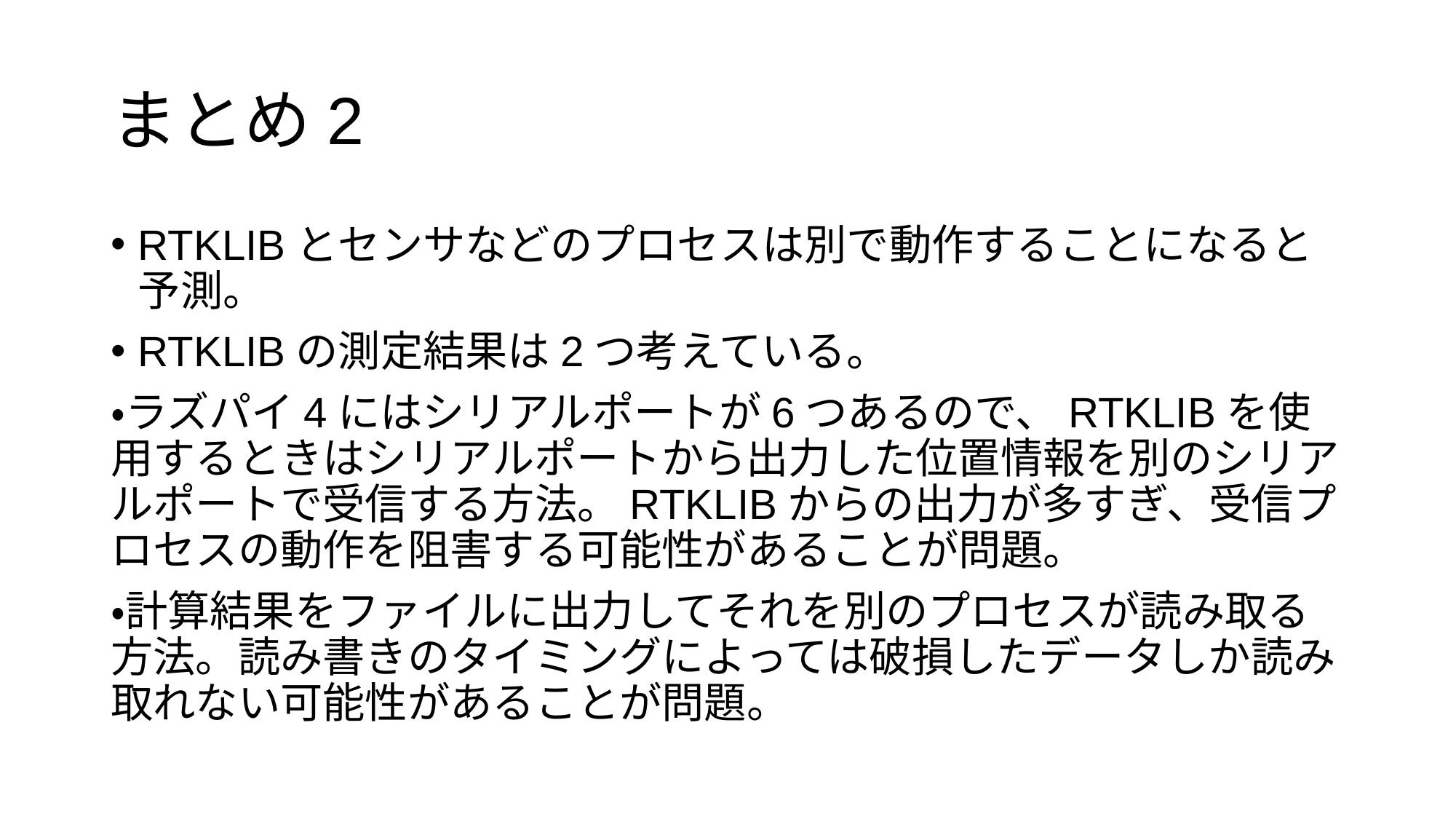

# まとめ2
RTKLIBとセンサなどのプロセスは別で動作することになると予測。
RTKLIBの測定結果は2つ考えている。
・ラズパイ4にはシリアルポートが6つあるので、RTKLIBを使用するときはシリアルポートから出力した位置情報を別のシリアルポートで受信する方法。RTKLIBからの出力が多すぎ、受信プロセスの動作を阻害する可能性があることが問題。
・計算結果をファイルに出力してそれを別のプロセスが読み取る方法。読み書きのタイミングによっては破損したデータしか読み取れない可能性があることが問題。